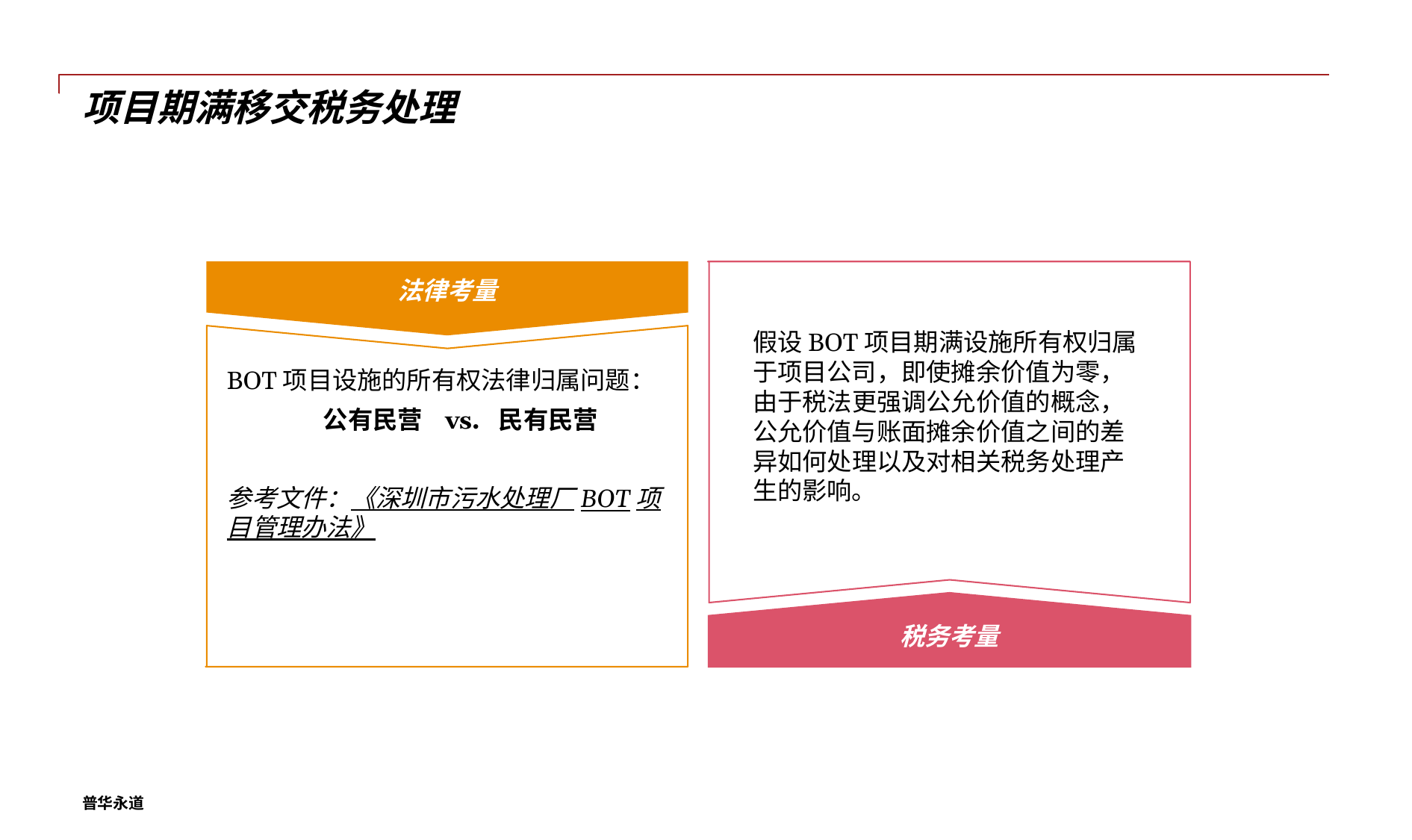

# 项目期满移交税务处理
法律考量

BOT项目设施的所有权法律归属问题：
    公有民营   vs.  民有民营

参考文件：《深圳市污水处理厂BOT项目管理办法》

税务考量
假设BOT项目期满设施所有权归属于项目公司，即使摊余价值为零，由于税法更强调公允价值的概念，公允价值与账面摊余价值之间的差异如何处理以及对相关税务处理产生的影响。